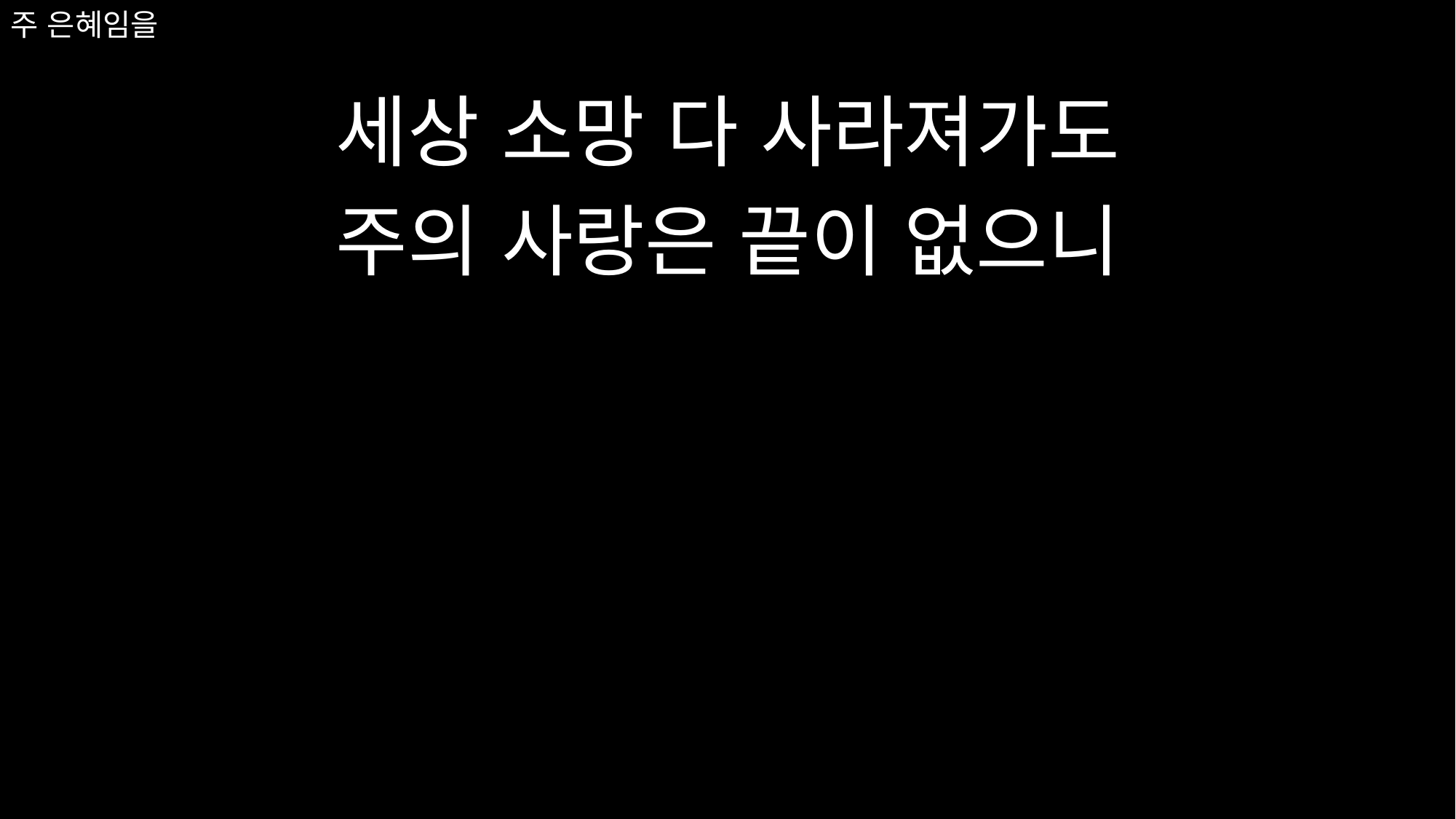

# 주 은혜임을
세상 소망 다 사라져가도
주의 사랑은 끝이 없으니